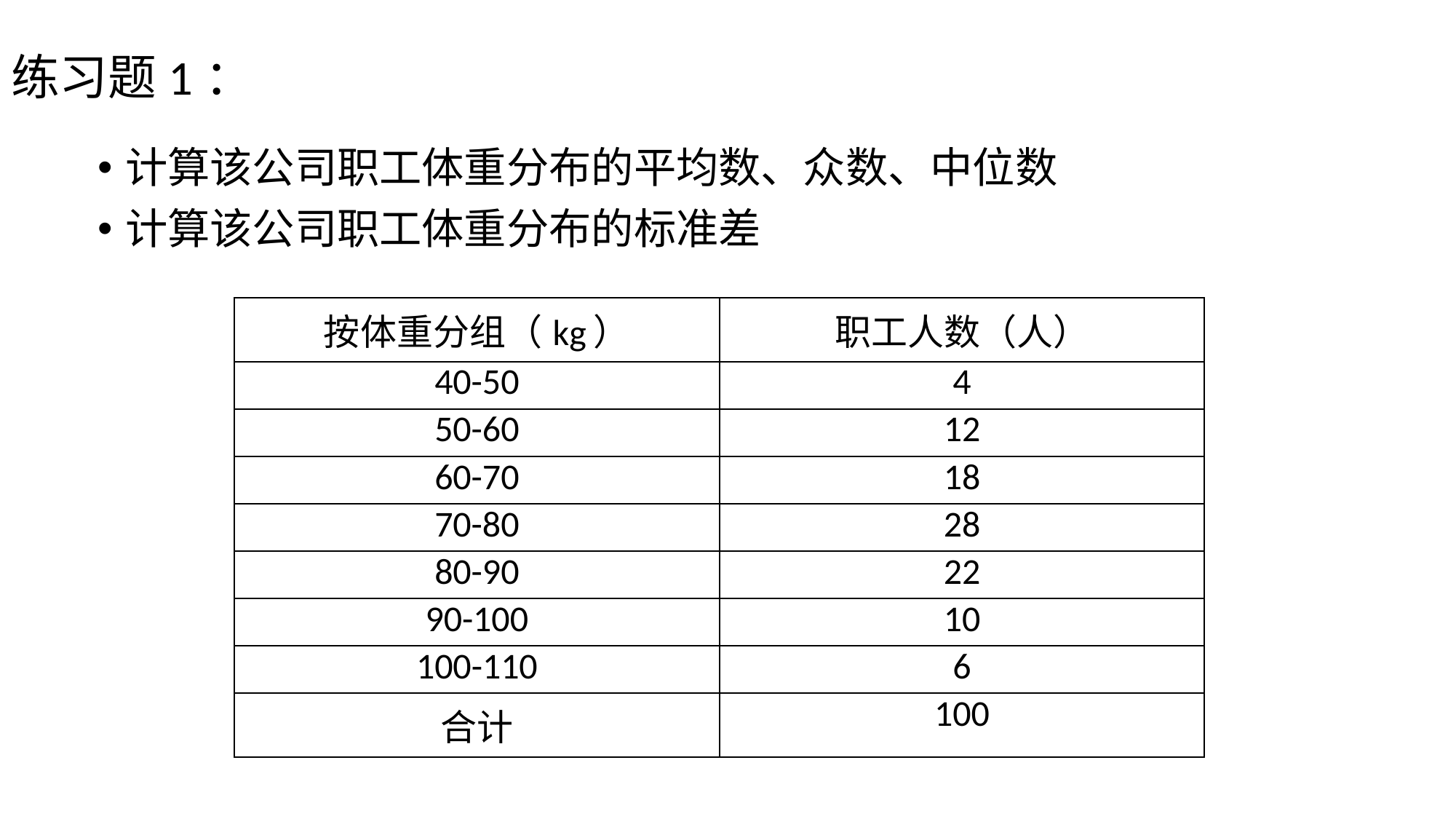

# 练习题1：
计算该公司职工体重分布的平均数、众数、中位数
计算该公司职工体重分布的标准差
| 按体重分组（kg） | 职工人数（人） |
| --- | --- |
| 40-50 | 4 |
| 50-60 | 12 |
| 60-70 | 18 |
| 70-80 | 28 |
| 80-90 | 22 |
| 90-100 | 10 |
| 100-110 | 6 |
| 合计 | 100 |